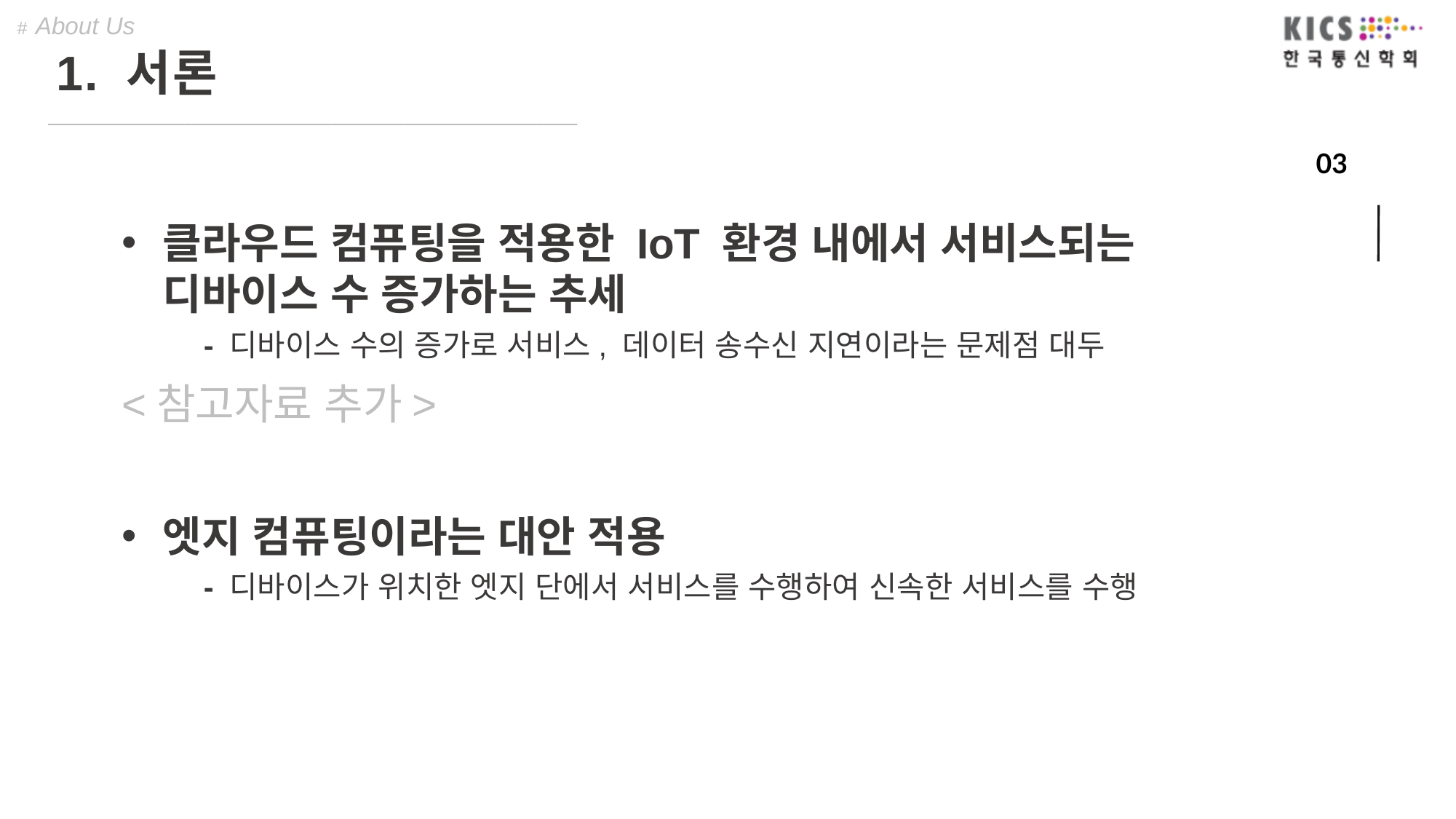

# About Us
1. 서론
_________________________________________________________
클라우드 컴퓨팅을 적용한 IoT 환경 내에서 서비스되는 디바이스 수 증가하는 추세
- 디바이스 수의 증가로 서비스, 데이터 송수신 지연이라는 문제점 대두
<참고자료 추가>

엣지 컴퓨팅이라는 대안 적용
- 디바이스가 위치한 엣지 단에서 서비스를 수행하여 신속한 서비스를 수행